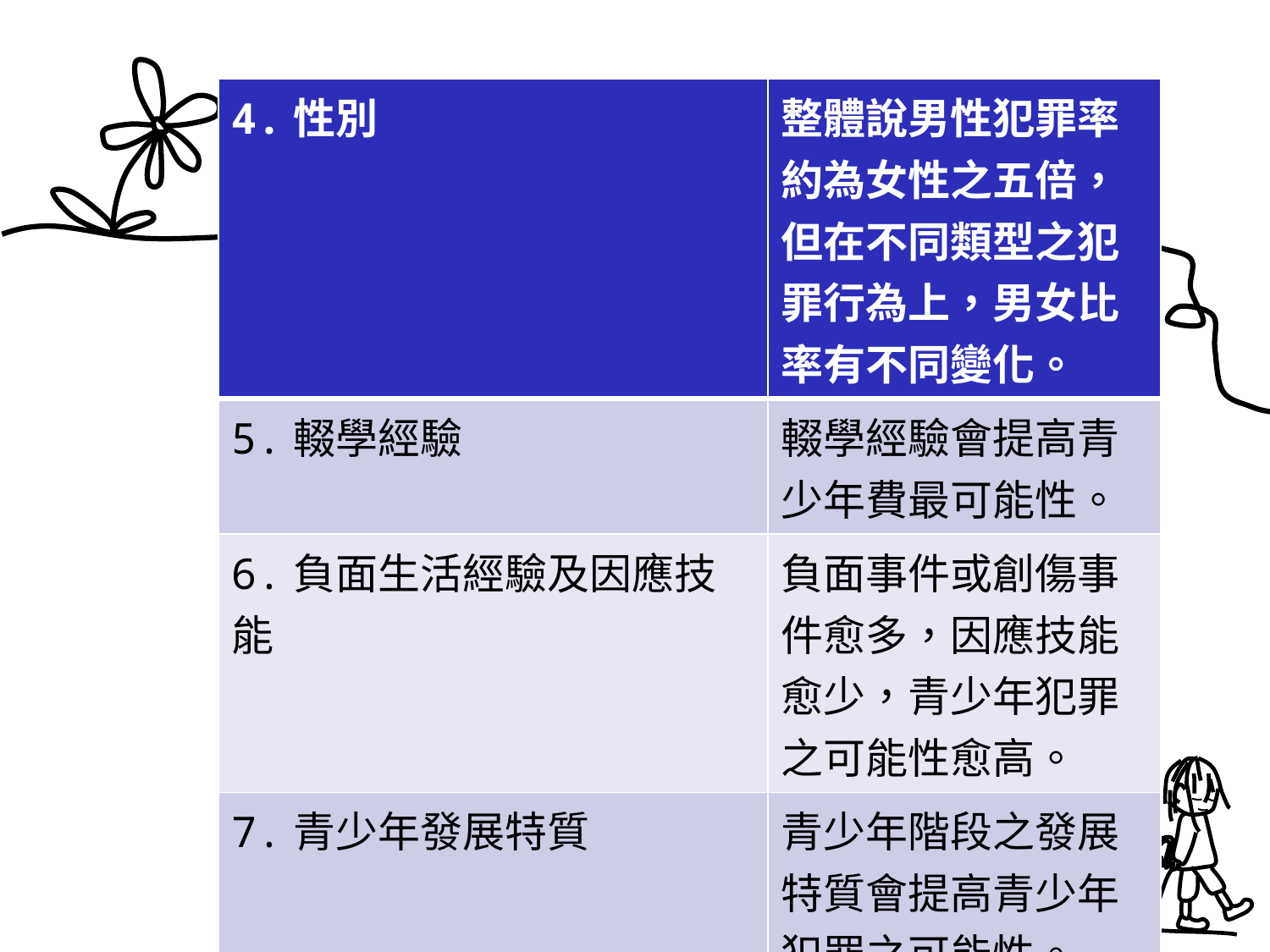

| 4.性別 | 整體說男性犯罪率約為女性之五倍，但在不同類型之犯罪行為上，男女比率有不同變化。 |
| --- | --- |
| 5.輟學經驗 | 輟學經驗會提高青少年費最可能性。 |
| 6.負面生活經驗及因應技能 | 負面事件或創傷事件愈多，因應技能愈少，青少年犯罪之可能性愈高。 |
| 7.青少年發展特質 | 青少年階段之發展特質會提高青少年犯罪之可能性。 |